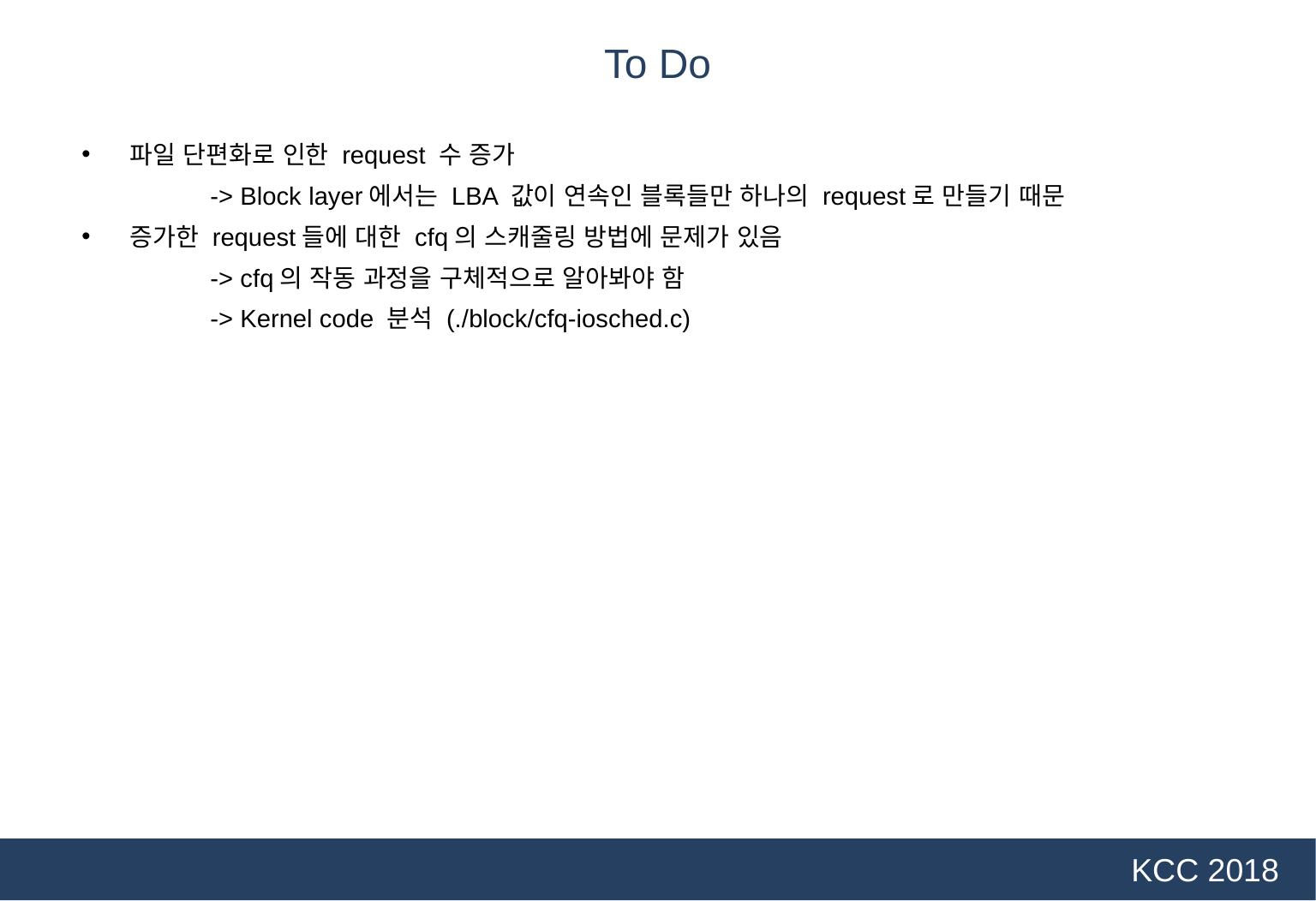

To Do

3
파일 단편화로 인한 request 수 증가
	-> Block layer에서는 LBA 값이 연속인 블록들만 하나의 request로 만들기 때문
증가한 request들에 대한 cfq의 스캐줄링 방법에 문제가 있음
	-> cfq의 작동 과정을 구체적으로 알아봐야 함
	-> Kernel code 분석 (./block/cfq-iosched.c)

KCC 2018